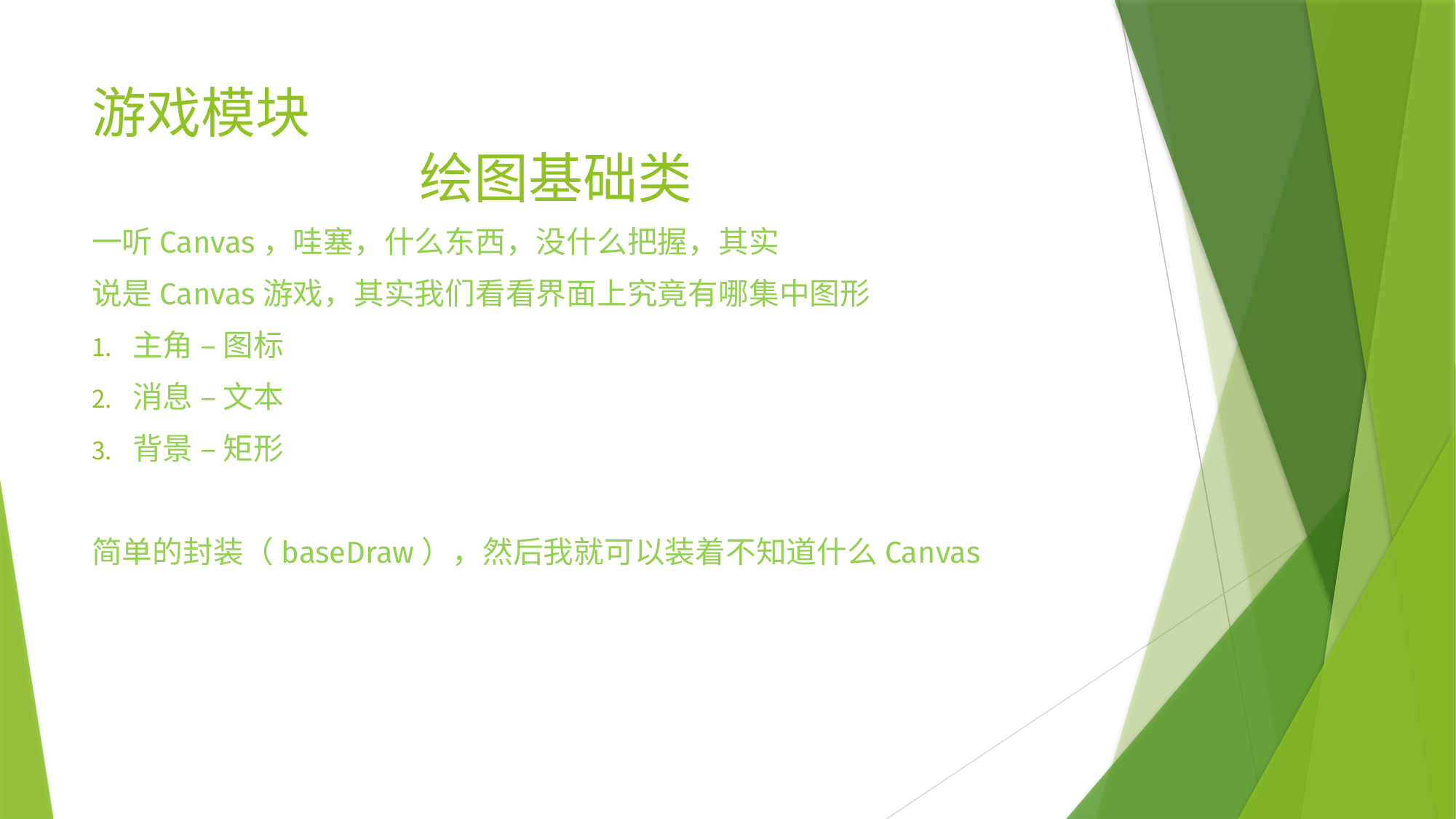

# 游戏模块 绘图基础类
一听Canvas，哇塞，什么东西，没什么把握，其实
说是Canvas游戏，其实我们看看界面上究竟有哪集中图形
主角 – 图标
消息 – 文本
背景 – 矩形

简单的封装（baseDraw），然后我就可以装着不知道什么Canvas